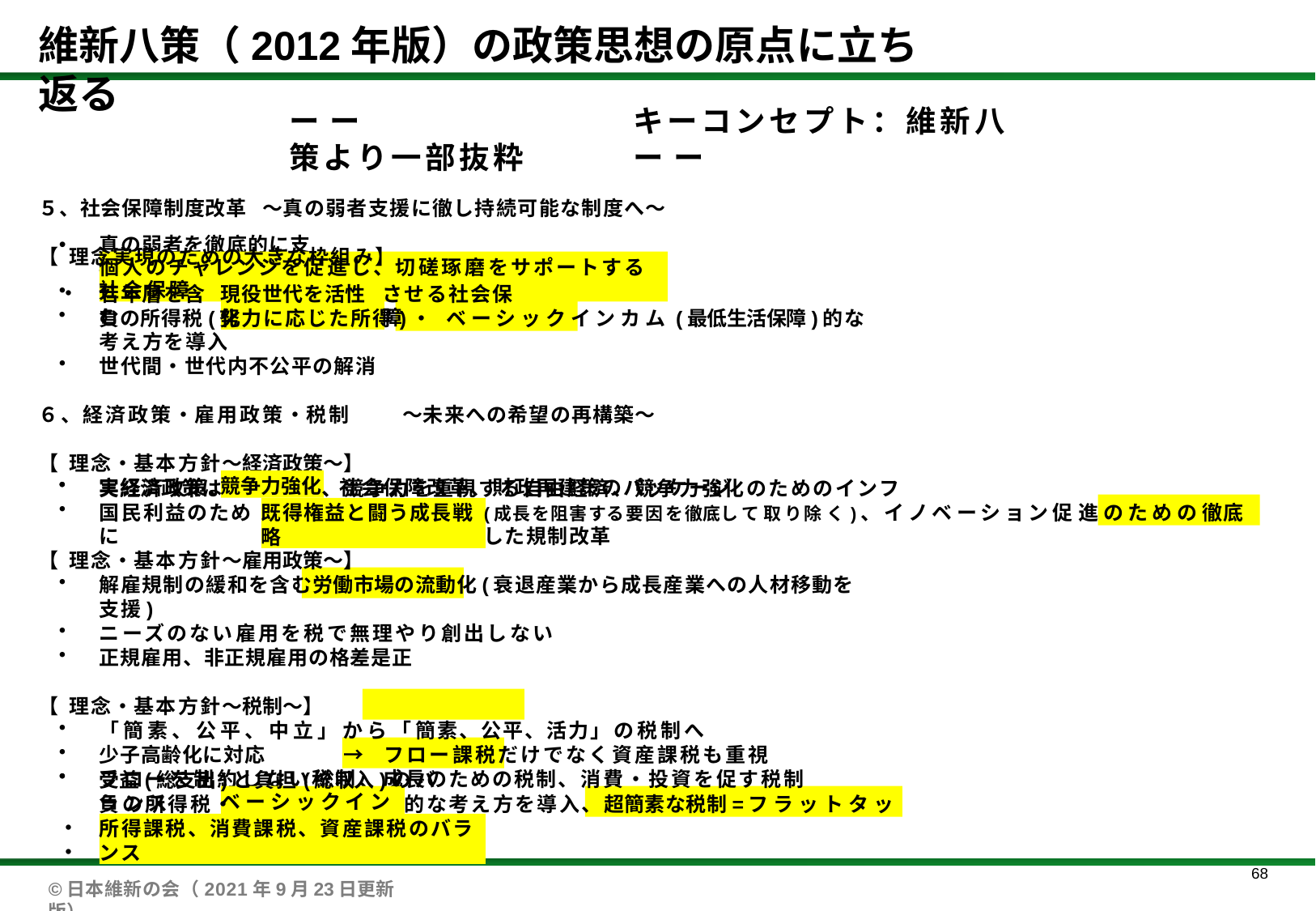

# 維新八策（2012年版）の政策思想の原点に立ち返る
ーー	キーコンセプト：維新八策より一部抜粋	ーー
５、社会保障制度改革	～真の弱者支援に徹し持続可能な制度へ～
【理念実現のための大きな枠組み】
真の弱者を徹底的に支援
・
個人のチャレンジを促進し、切磋琢磨をサポートする社会保障
現役世代を活性化
若年層を含む
させる社会保障

負の所得税(努力に応じた所得)・ベーシックインカム(最低生活保障)的な考え方を導入
世代間・世代内不公平の解消
６、経済政策・雇用政策・税制	～未来への希望の再構築～
【理念・基本方針～経済政策～】
実経済政策、金融政策、社会保障改革、財政再建策のパッケージ
競争力強化
実経済政策は
、競争力を重視する自由経済、競争力強化のためのインフラ整備

既得権益と闘う成長戦略
国民利益のために
(成長を阻害する要因を徹底して取り除く)、イノベーション促進のための徹底した規制改革
【理念・基本方針～雇用政策～】
解雇規制の緩和を含む労働市場の流動化(衰退産業から成長産業への人材移動を支援)
ニーズのない雇用を税で無理やり創出しない
正規雇用、非正規雇用の格差是正
【理念・基本方針～税制～】
「簡素、公平、中立」から「簡素、公平、活力」の税制へ
少子高齢化に対応	→	フロー課税だけでなく資産課税も重視
フローを制約しない税制、成長のための税制、消費・投資を促す税制

受益(総支出)と負担(総収入)のバランス
・
・
ベーシックインカム

負の所得税・	的な考え方を導入、超簡素な税制=フラットタックス化
所得課税、消費課税、資産課税のバランス
68
©日本維新の会（2021年9月23日更新版）